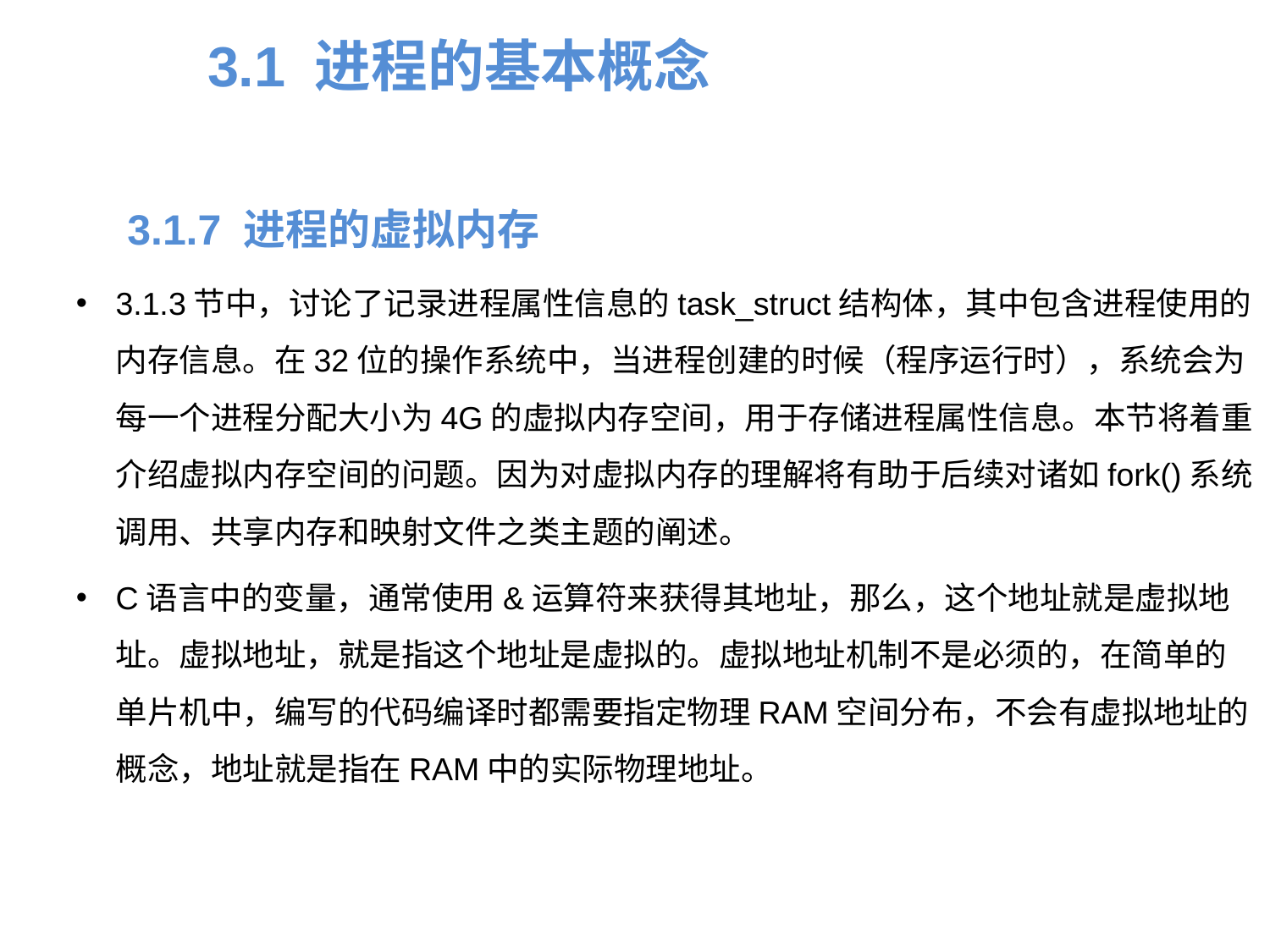

3.1 进程的基本概念
3.1.7 进程的虚拟内存
3.1.3节中，讨论了记录进程属性信息的task_struct结构体，其中包含进程使用的内存信息。在32位的操作系统中，当进程创建的时候（程序运行时），系统会为每一个进程分配大小为4G的虚拟内存空间，用于存储进程属性信息。本节将着重介绍虚拟内存空间的问题。因为对虚拟内存的理解将有助于后续对诸如fork()系统调用、共享内存和映射文件之类主题的阐述。
C语言中的变量，通常使用&运算符来获得其地址，那么，这个地址就是虚拟地址。虚拟地址，就是指这个地址是虚拟的。虚拟地址机制不是必须的，在简单的单片机中，编写的代码编译时都需要指定物理RAM空间分布，不会有虚拟地址的概念，地址就是指在RAM中的实际物理地址。